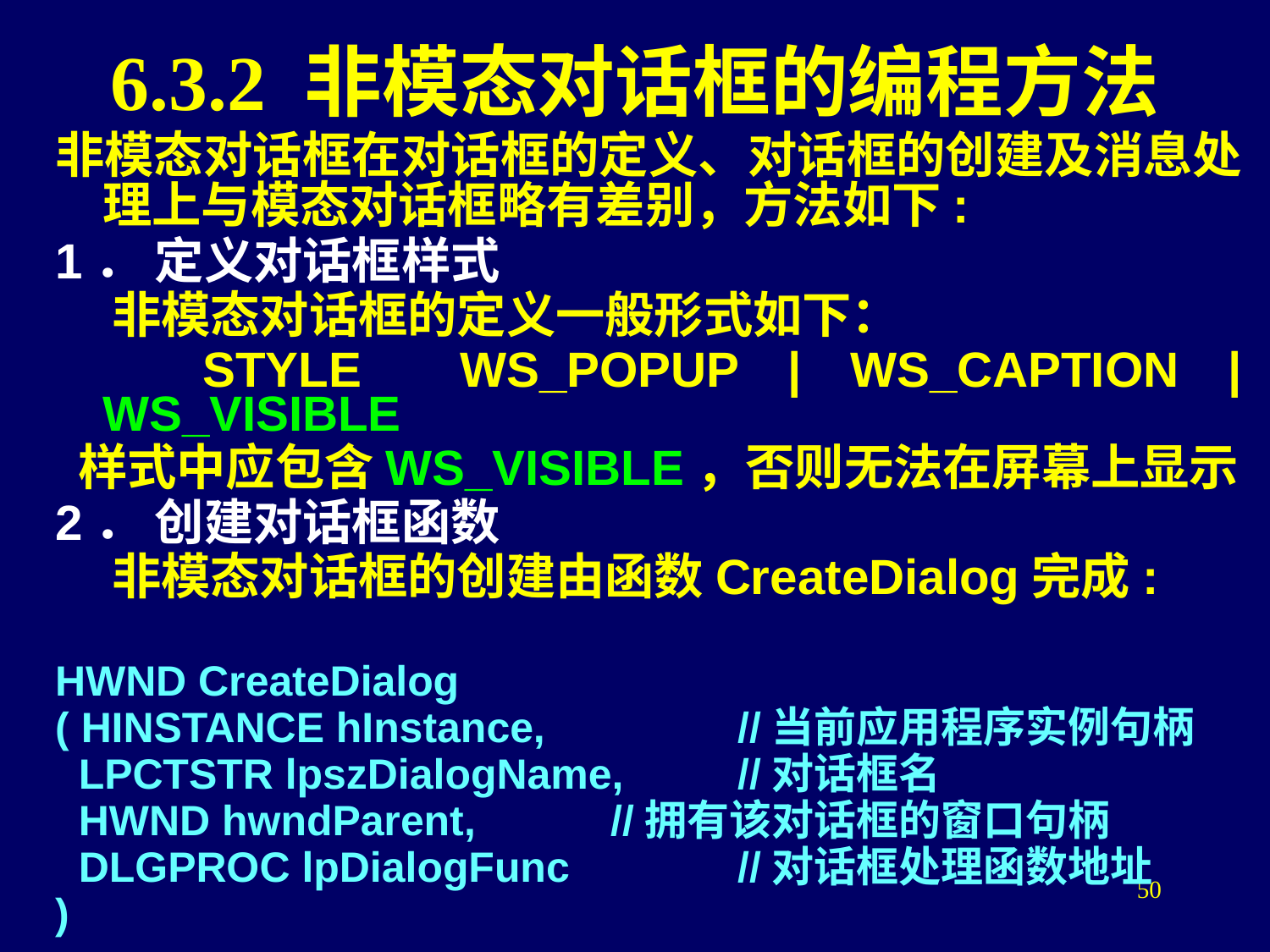

# 6.3.2 非模态对话框的编程方法
非模态对话框在对话框的定义、对话框的创建及消息处理上与模态对话框略有差别，方法如下:
1． 定义对话框样式
    非模态对话框的定义一般形式如下：
   STYLE  WS_POPUP | WS_CAPTION | WS_VISIBLE
 样式中应包含WS_VISIBLE，否则无法在屏幕上显示
2． 创建对话框函数
    非模态对话框的创建由函数CreateDialog完成:

HWND CreateDialog
( HINSTANCE hInstance,		//当前应用程序实例句柄
  LPCTSTR lpszDialogName,	//对话框名
  HWND hwndParent,		//拥有该对话框的窗口句柄
  DLGPROC lpDialogFunc	 	//对话框处理函数地址
)
50